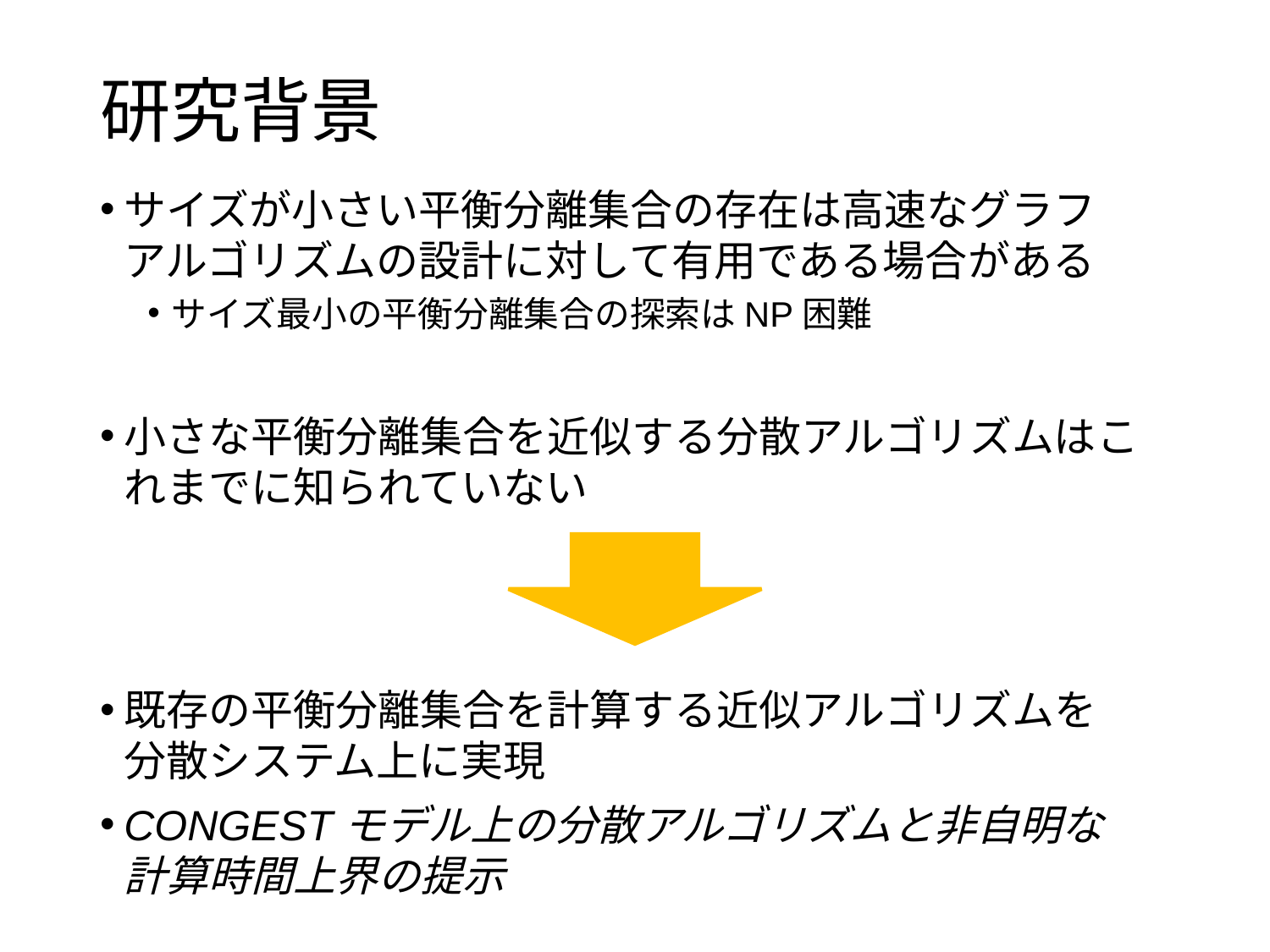

# 研究背景
サイズが小さい平衡分離集合の存在は高速なグラフ
アルゴリズムの設計に対して有用である場合がある
サイズ最小の平衡分離集合の探索はNP困難

小さな平衡分離集合を近似する分散アルゴリズムはこれまでに知られていない

既存の平衡分離集合を計算する近似アルゴリズムを
分散システム上に実現
CONGESTモデル上の分散アルゴリズムと非自明な
計算時間上界の提示